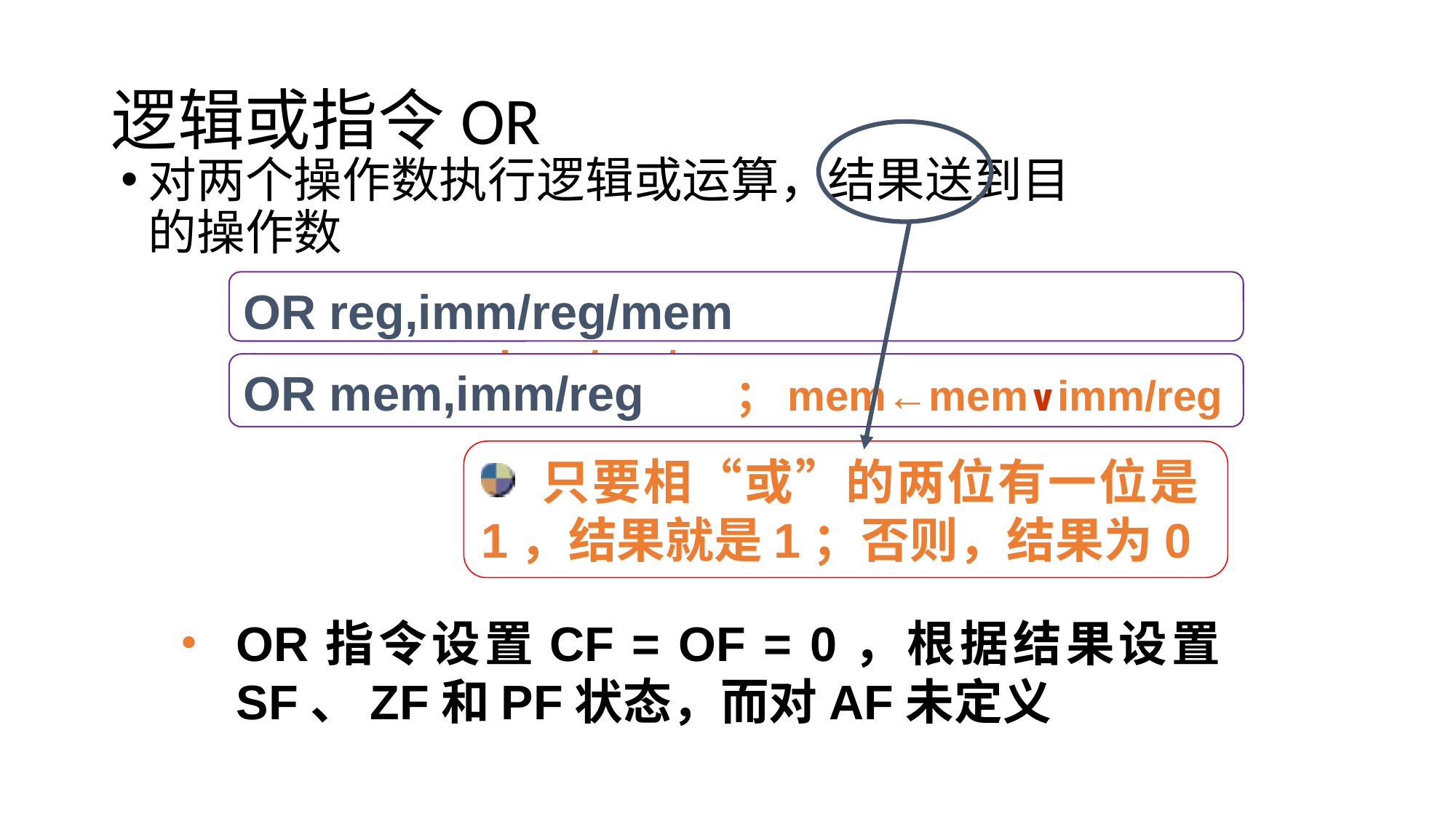

# 逻辑或指令OR

对两个操作数执行逻辑或运算，结果送到目的操作数
OR reg,imm/reg/mem	；reg←reg∨imm/reg/mem
OR mem,imm/reg	；mem←mem∨imm/reg
 只要相“或”的两位有一位是1，结果就是1；否则，结果为0
OR指令设置CF = OF = 0，根据结果设置SF、ZF和PF状态，而对AF未定义